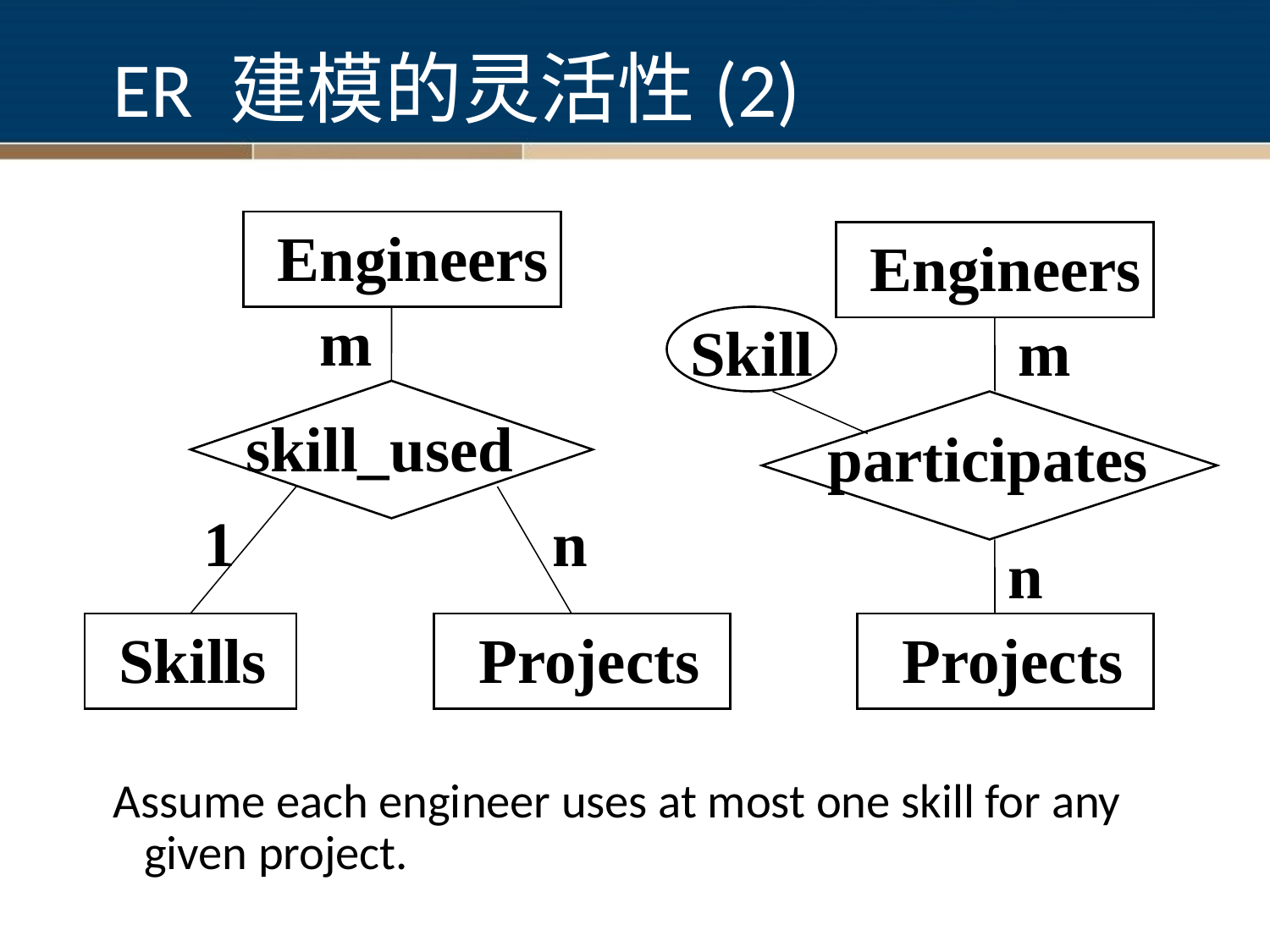

# ER 建模的灵活性(2)

Engineers

Engineers

Assume each engineer uses at most one skill for any given project.
m

Skill
m

skill_used
participates

1
n
n

Skills

Projects

Projects